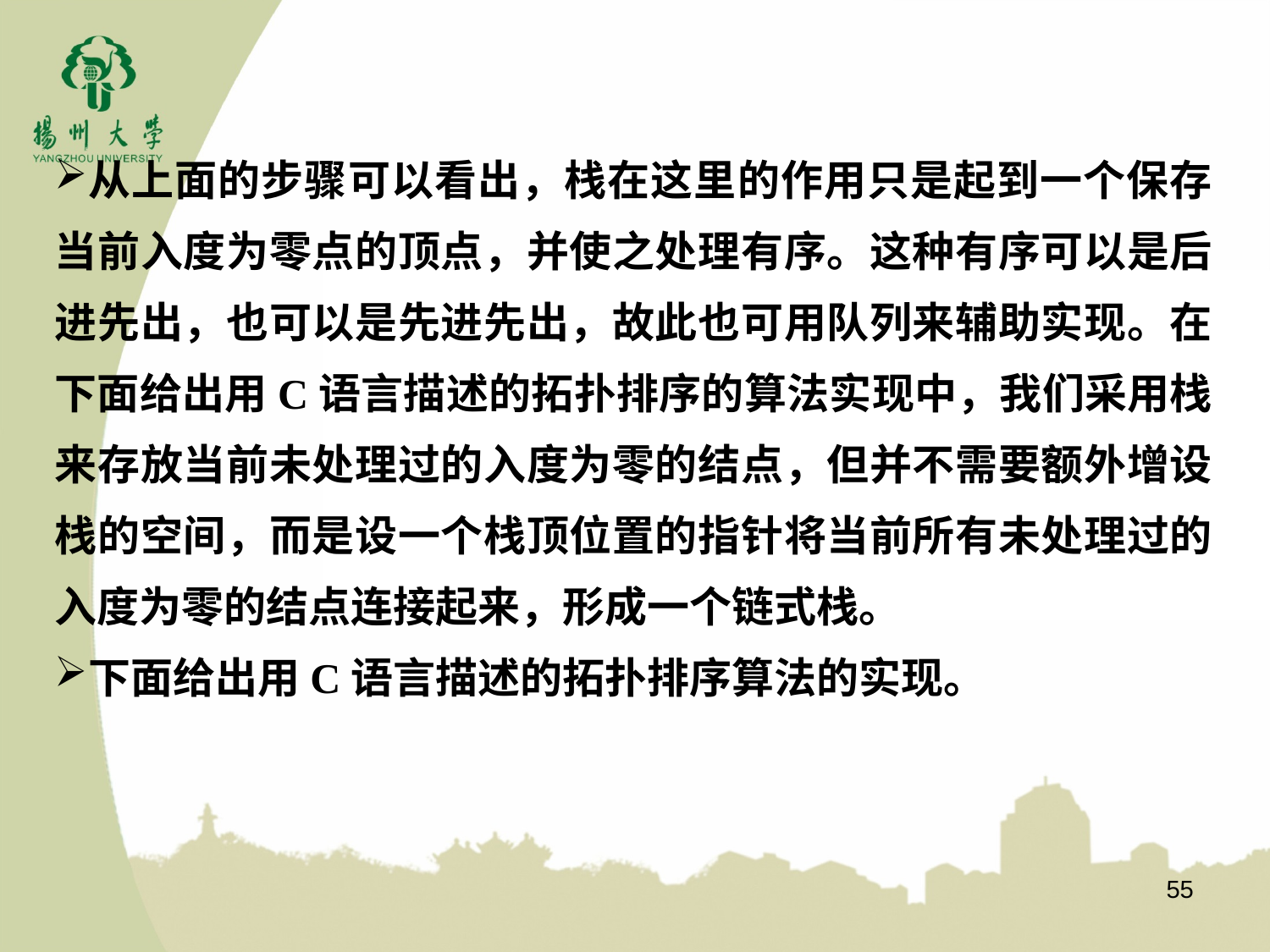

从上面的步骤可以看出，栈在这里的作用只是起到一个保存当前入度为零点的顶点，并使之处理有序。这种有序可以是后进先出，也可以是先进先出，故此也可用队列来辅助实现。在下面给出用C语言描述的拓扑排序的算法实现中，我们采用栈来存放当前未处理过的入度为零的结点，但并不需要额外增设栈的空间，而是设一个栈顶位置的指针将当前所有未处理过的入度为零的结点连接起来，形成一个链式栈。
下面给出用C语言描述的拓扑排序算法的实现。

55